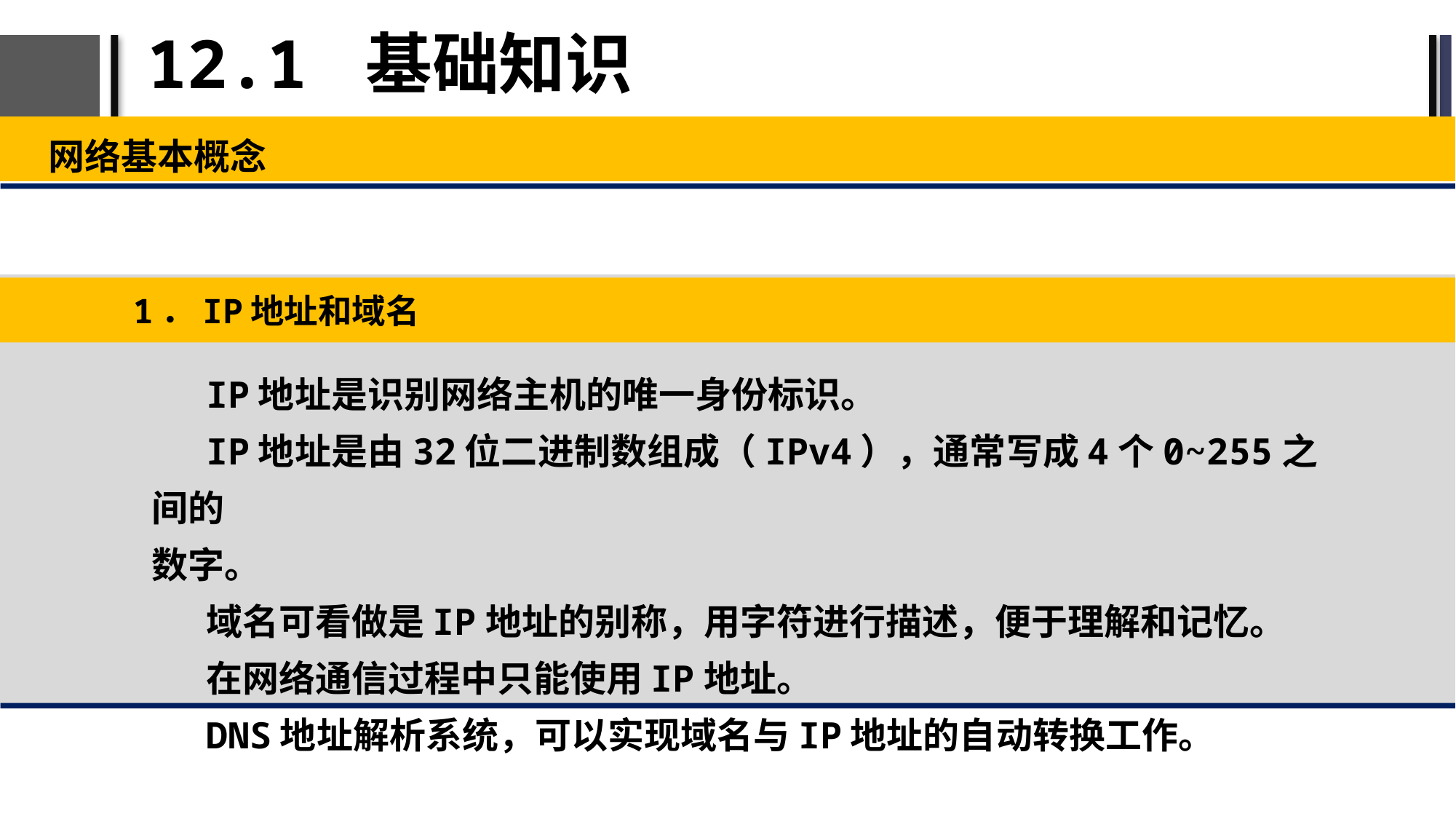

# 12.1 基础知识

网络基本概念

1．IP地址和域名

IP地址是识别网络主机的唯一身份标识。
IP地址是由32位二进制数组成（IPv4），通常写成4个0~255之间的
数字。
域名可看做是IP地址的别称，用字符进行描述，便于理解和记忆。
在网络通信过程中只能使用IP地址。
DNS地址解析系统，可以实现域名与IP地址的自动转换工作。